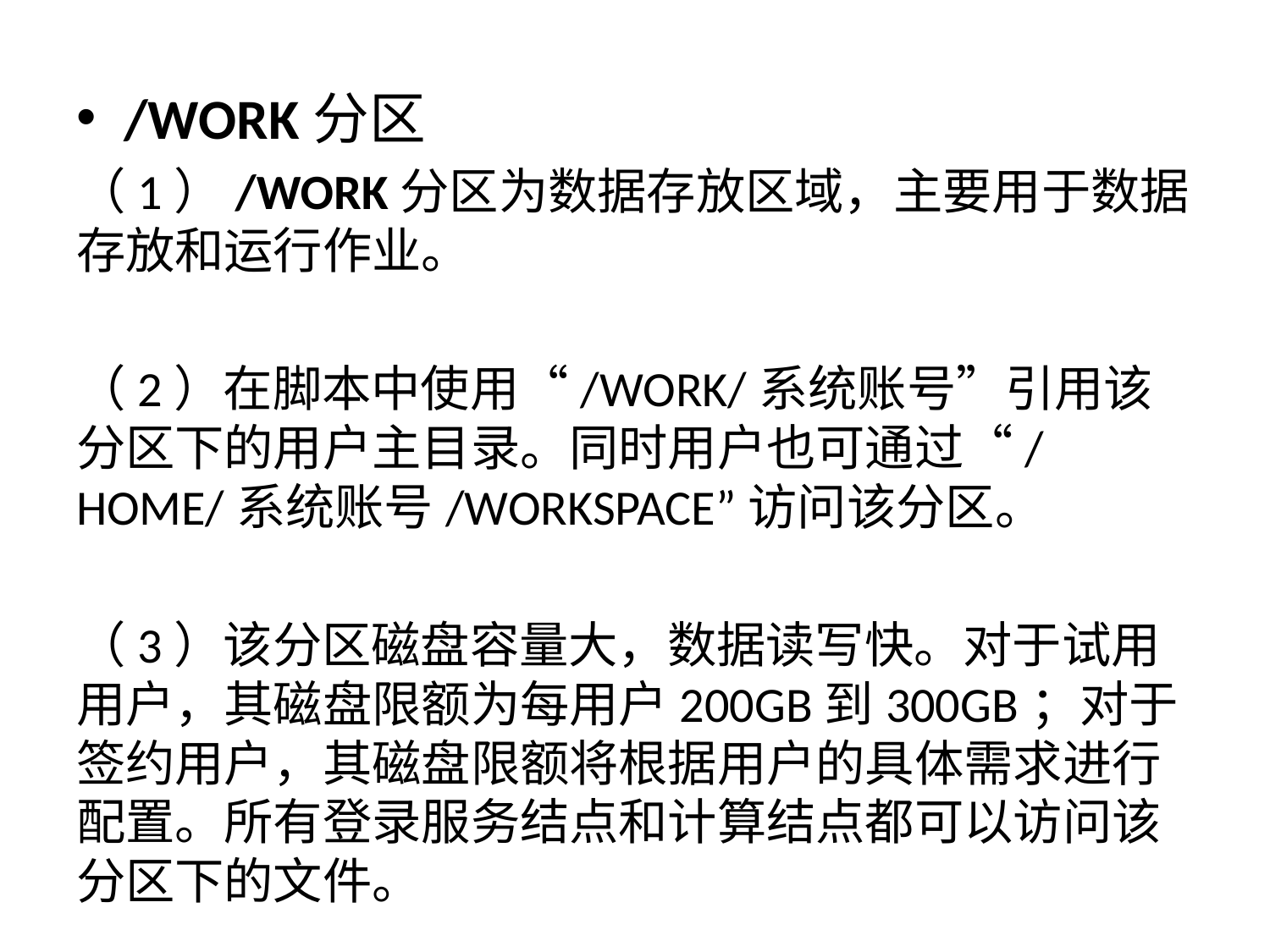

/WORK分区
（1）/WORK分区为数据存放区域，主要用于数据存放和运行作业。

（2）在脚本中使用“/WORK/系统账号”引用该分区下的用户主目录。同时用户也可通过“/HOME/系统账号/WORKSPACE”访问该分区。

（3）该分区磁盘容量大，数据读写快。对于试用用户，其磁盘限额为每用户200GB到300GB；对于签约用户，其磁盘限额将根据用户的具体需求进行配置。所有登录服务结点和计算结点都可以访问该分区下的文件。